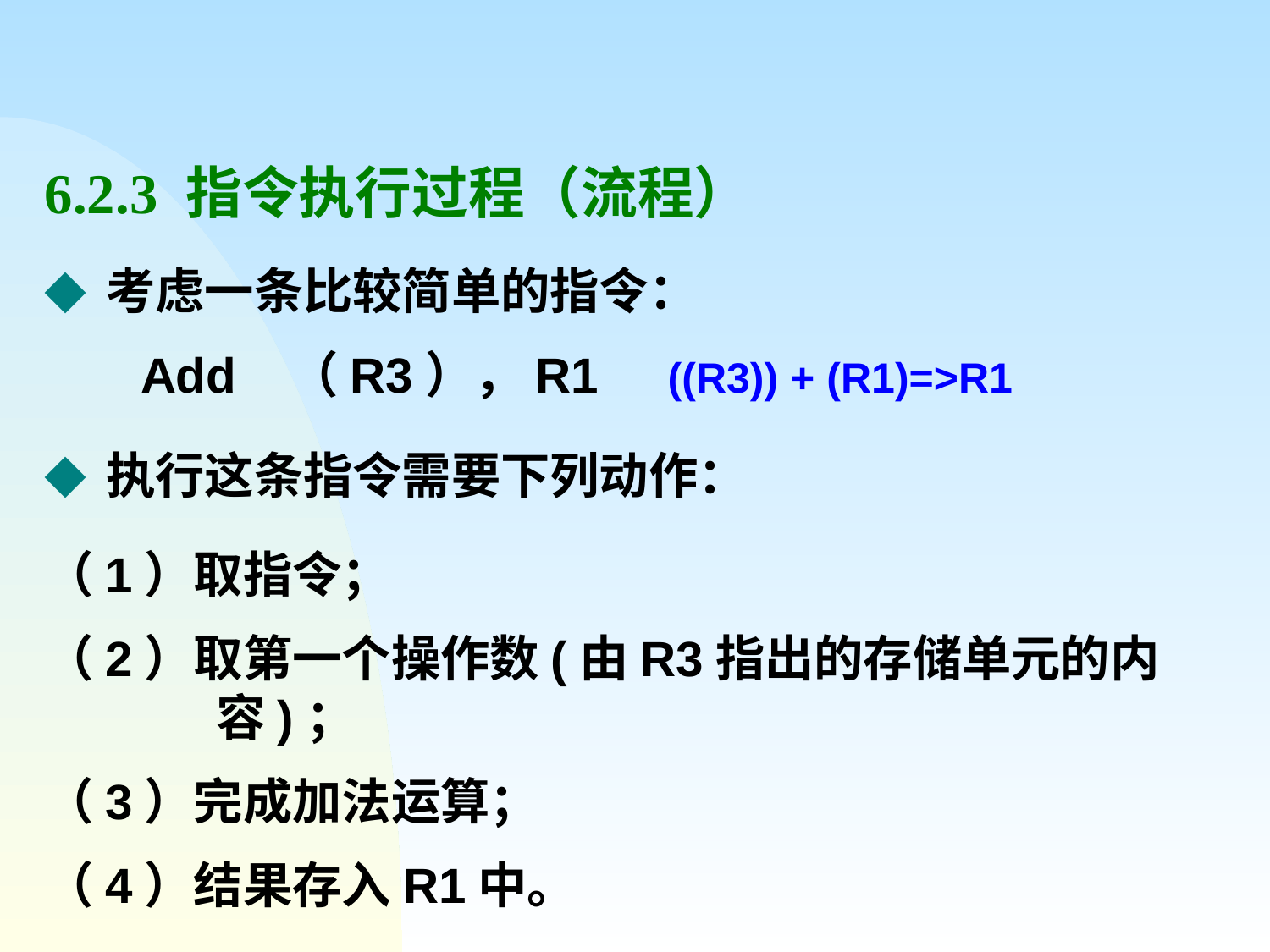

# 6.2.3 指令执行过程（流程）
◆ 考虑一条比较简单的指令：
       Add   （R3），R1     ((R3)) + (R1)=>R1
◆ 执行这条指令需要下列动作：
（1）取指令；
（2）取第一个操作数(由R3指出的存储单元的内容)；
（3）完成加法运算；
（4）结果存入R1中。
106